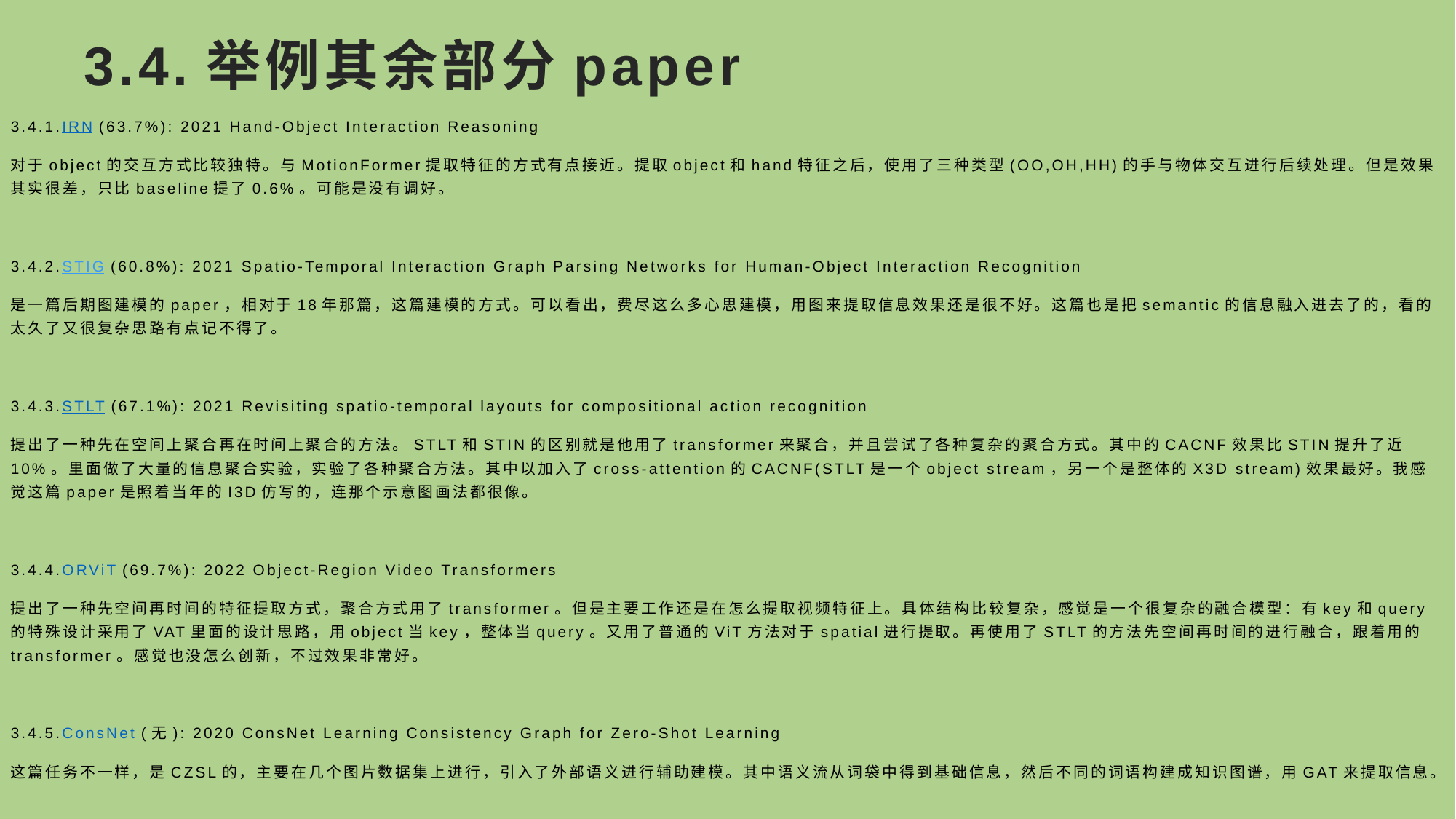

# 3.4.举例其余部分paper
3.4.1.IRN (63.7%): 2021 Hand-Object Interaction Reasoning
对于object的交互方式比较独特。与MotionFormer提取特征的方式有点接近。提取object和hand特征之后，使用了三种类型(OO,OH,HH)的手与物体交互进行后续处理。但是效果其实很差，只比baseline提了0.6%。可能是没有调好。

3.4.2.STIG (60.8%): 2021 Spatio-Temporal Interaction Graph Parsing Networks for Human-Object Interaction Recognition
是一篇后期图建模的paper，相对于18年那篇，这篇建模的方式。可以看出，费尽这么多心思建模，用图来提取信息效果还是很不好。这篇也是把semantic的信息融入进去了的，看的太久了又很复杂思路有点记不得了。

3.4.3.STLT (67.1%): 2021 Revisiting spatio-temporal layouts for compositional action recognition
提出了一种先在空间上聚合再在时间上聚合的方法。STLT和STIN的区别就是他用了transformer来聚合，并且尝试了各种复杂的聚合方式。其中的CACNF效果比STIN提升了近10%。里面做了大量的信息聚合实验，实验了各种聚合方法。其中以加入了cross-attention的CACNF(STLT是一个object stream，另一个是整体的X3D stream)效果最好。我感觉这篇paper是照着当年的I3D仿写的，连那个示意图画法都很像。

3.4.4.ORViT (69.7%): 2022 Object-Region Video Transformers
提出了一种先空间再时间的特征提取方式，聚合方式用了transformer。但是主要工作还是在怎么提取视频特征上。具体结构比较复杂，感觉是一个很复杂的融合模型：有key和query的特殊设计采用了VAT里面的设计思路，用object当key，整体当query。又用了普通的ViT方法对于spatial进行提取。再使用了STLT的方法先空间再时间的进行融合，跟着用的transformer。感觉也没怎么创新，不过效果非常好。

3.4.5.ConsNet (无): 2020 ConsNet Learning Consistency Graph for Zero-Shot Learning
这篇任务不一样，是CZSL的，主要在几个图片数据集上进行，引入了外部语义进行辅助建模。其中语义流从词袋中得到基础信息，然后不同的词语构建成知识图谱，用GAT来提取信息。